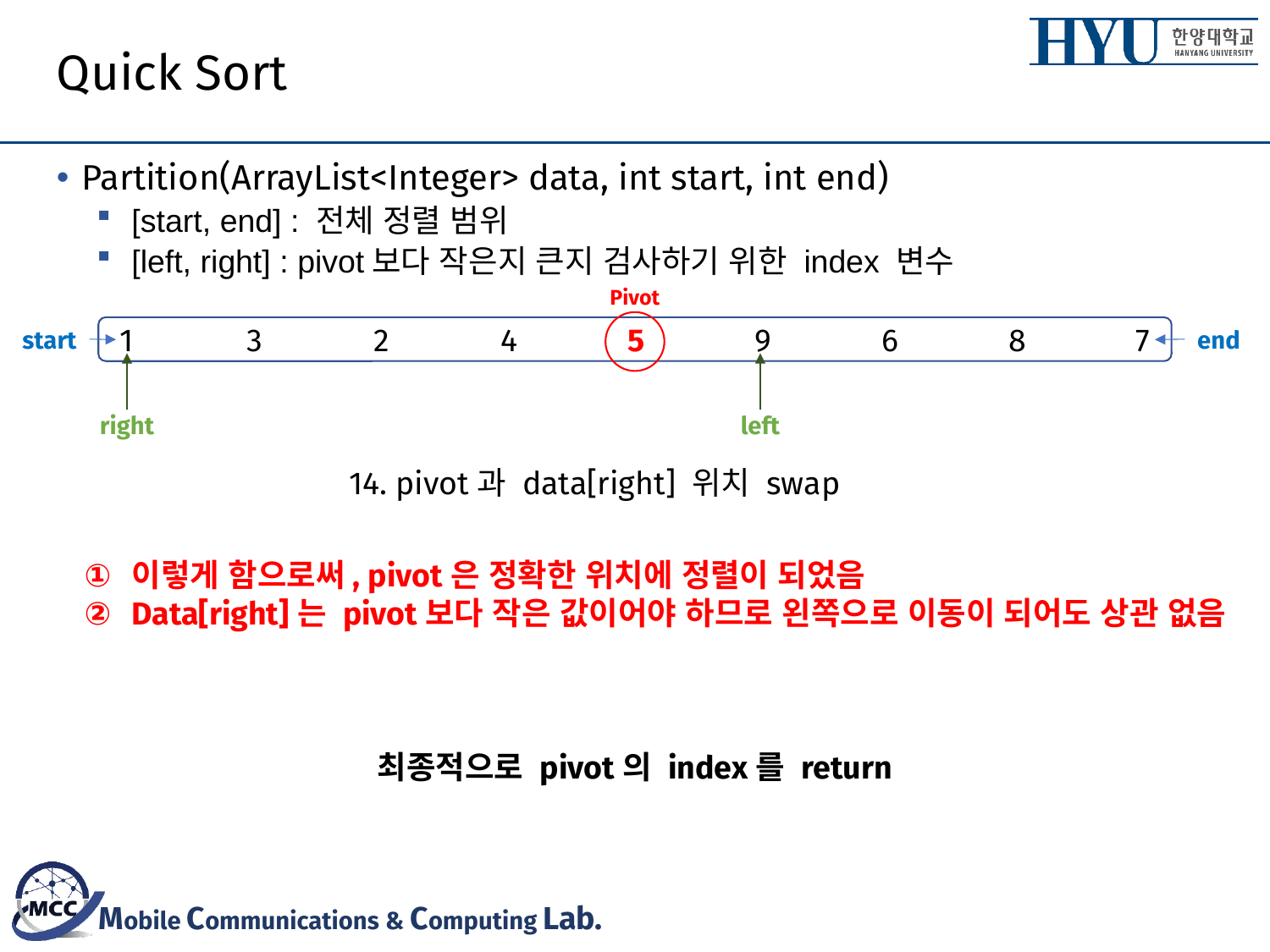

# Quick Sort

Partition(ArrayList<Integer> data, int start, int end)
[start, end] : 전체 정렬 범위
[left, right] : pivot보다 작은지 큰지 검사하기 위한 index 변수

Pivot

1	3	2	4	5	9	6	8	7
start
end

right
left
14. pivot과 data[right] 위치 swap
이렇게 함으로써, pivot은 정확한 위치에 정렬이 되었음
Data[right]는 pivot보다 작은 값이어야 하므로 왼쪽으로 이동이 되어도 상관 없음
최종적으로 pivot의 index를 return